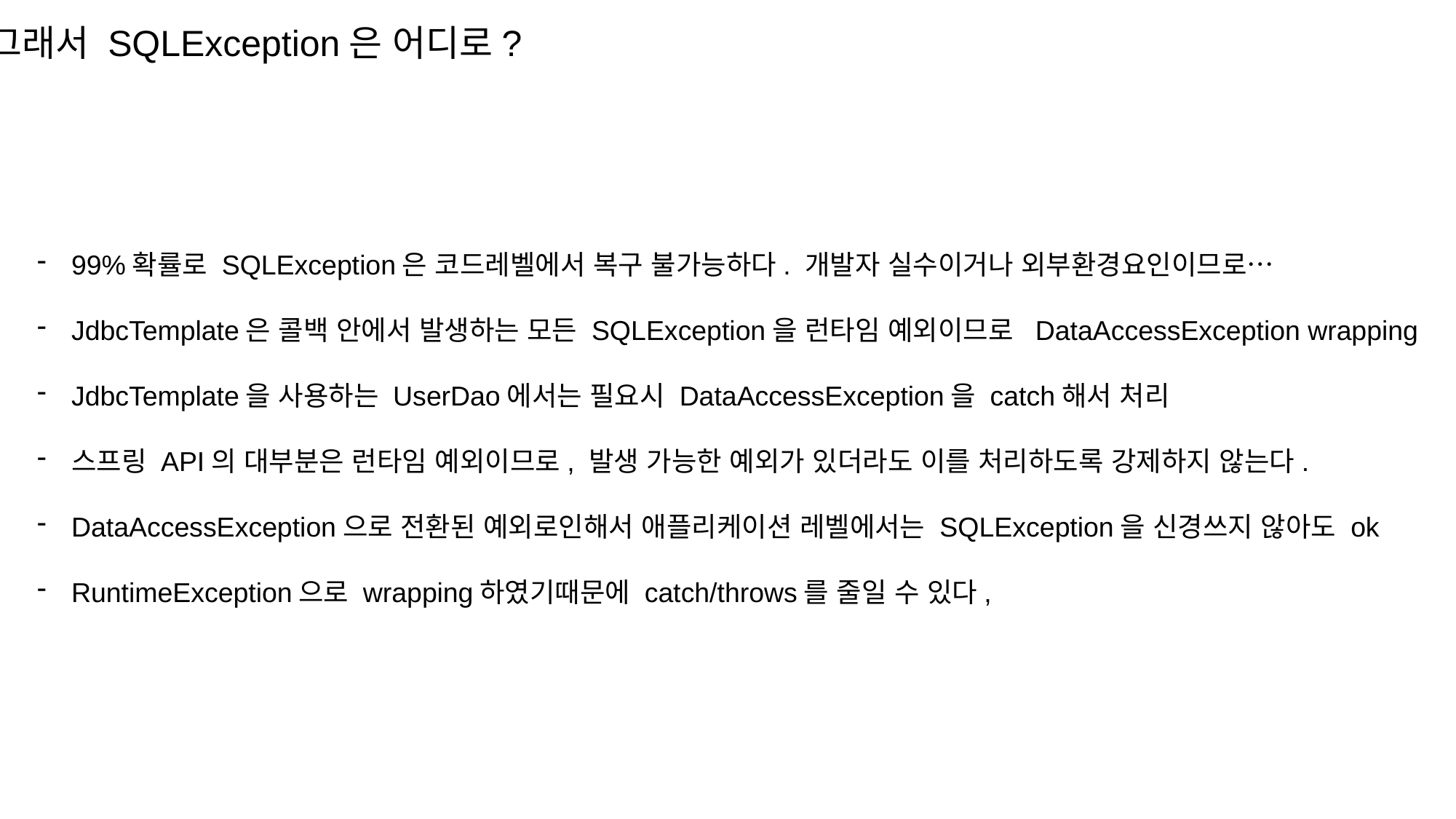

그래서 SQLException은 어디로?
99%확률로 SQLException은 코드레벨에서 복구 불가능하다. 개발자 실수이거나 외부환경요인이므로…

JdbcTemplate은 콜백 안에서 발생하는 모든 SQLException을 런타임 예외이므로  DataAccessException wrapping

JdbcTemplate을 사용하는 UserDao에서는 필요시 DataAccessException을 catch해서 처리

스프링 API의 대부분은 런타임 예외이므로, 발생 가능한 예외가 있더라도 이를 처리하도록 강제하지 않는다.

DataAccessException으로 전환된 예외로인해서 애플리케이션 레벨에서는 SQLException을 신경쓰지 않아도 ok

RuntimeException으로 wrapping하였기때문에 catch/throws를 줄일 수 있다,